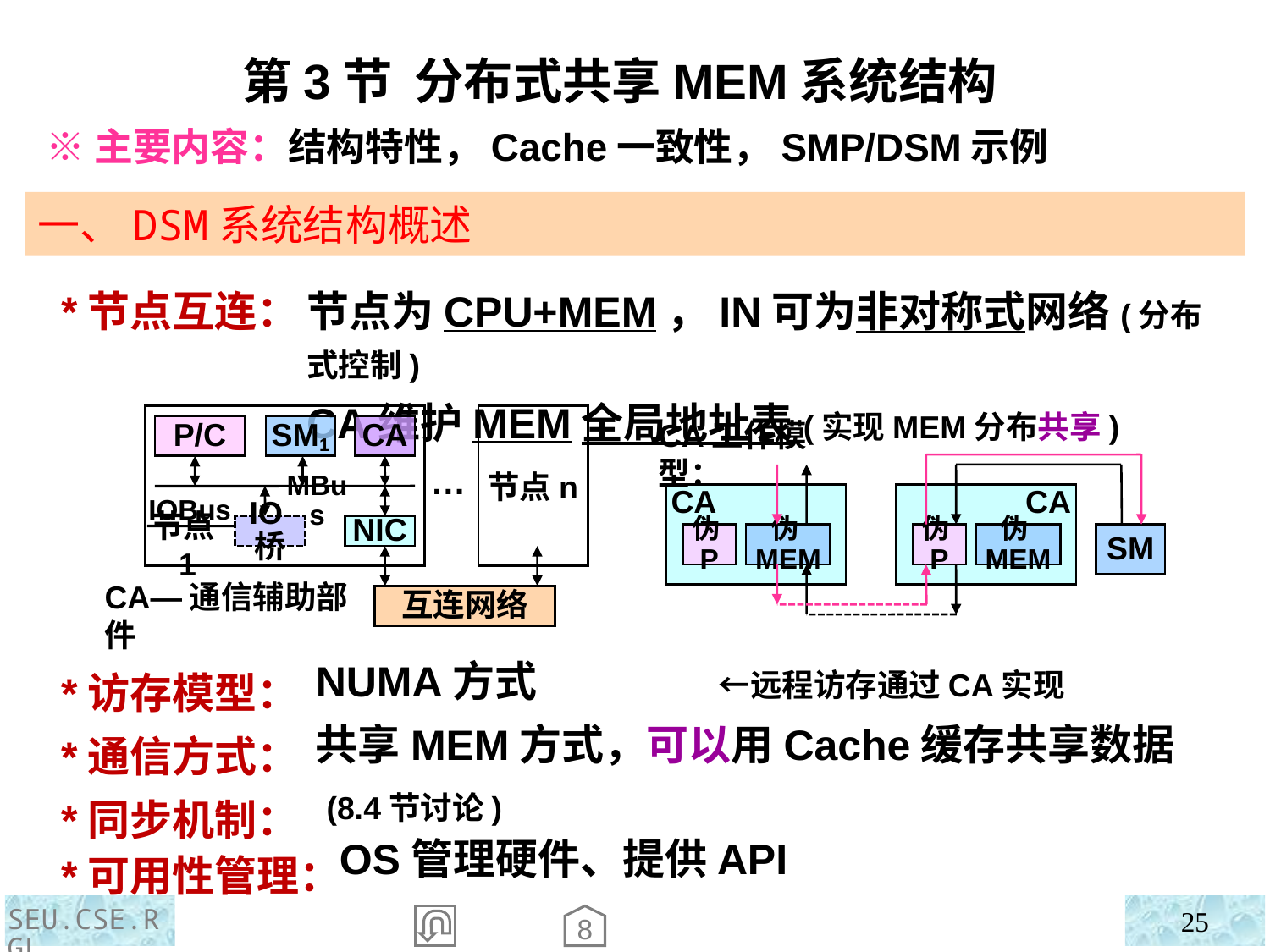

第3节  分布式共享MEM系统结构
 ※主要内容：结构特性，Cache一致性，SMP/DSM示例
一、DSM系统结构概述
  *节点互连：

  *访存模型：
  *通信方式：
  *同步机制：
  *可用性管理：
节点为CPU+MEM，IN可为非对称式网络(分布式控制)
CA维护MEM全局地址表(实现MEM分布共享)
节点n

CA
P/C
SM1

…

MBus
IOBus
IO桥
NIC
节点1

CA—通信辅助部件
互连网络
CA工作模型：

CA
CA
伪P
伪MEM
SM
伪P
伪MEM

NUMA方式                   ←远程访存通过CA实现
共享MEM方式，可以用Cache缓存共享数据
 (8.4节讨论)
  OS管理硬件、提供API
SEU.CSE.RGL
25

8